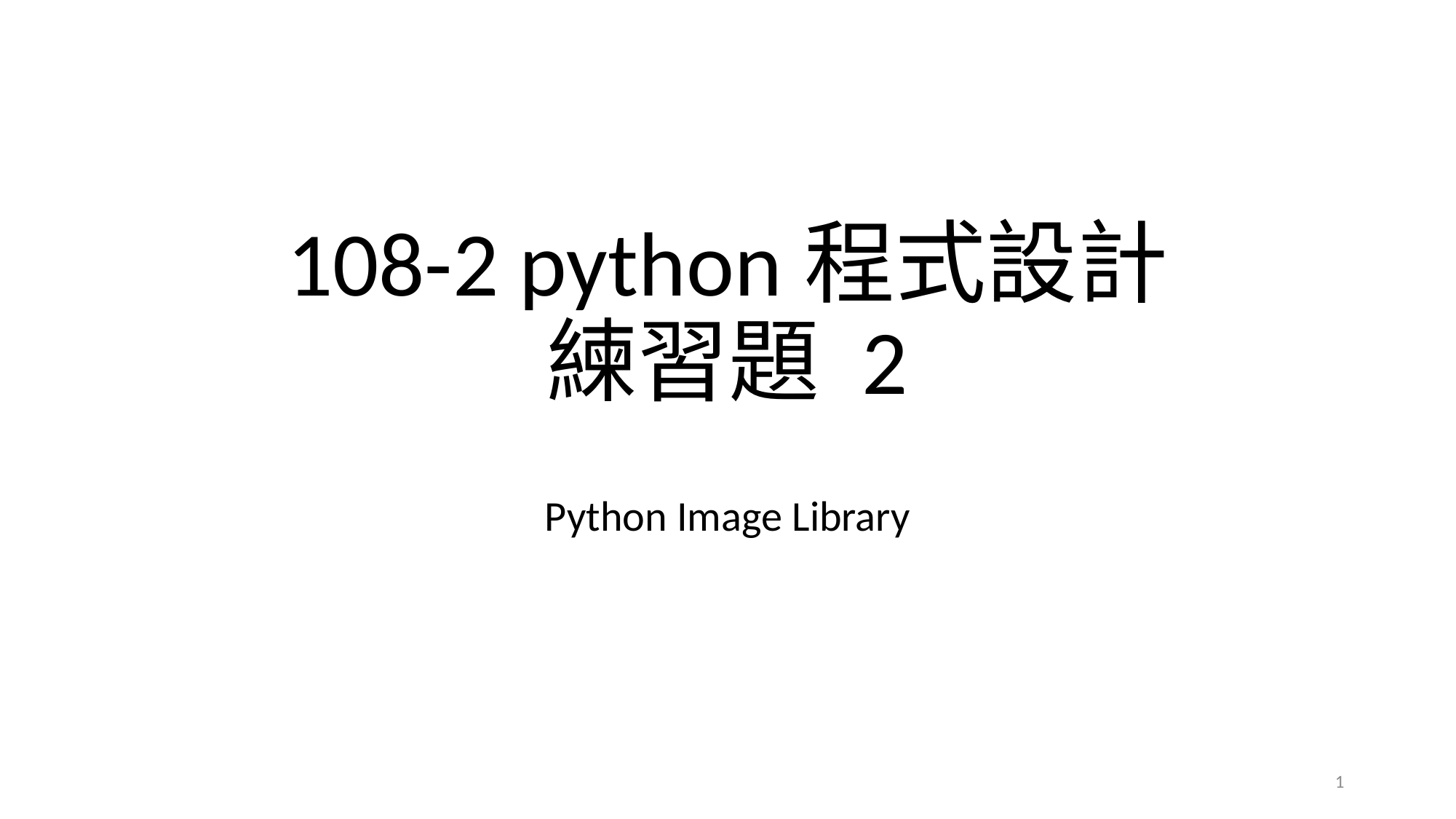

# 108-2 python程式設計 練習題 2

Python Image Library
1